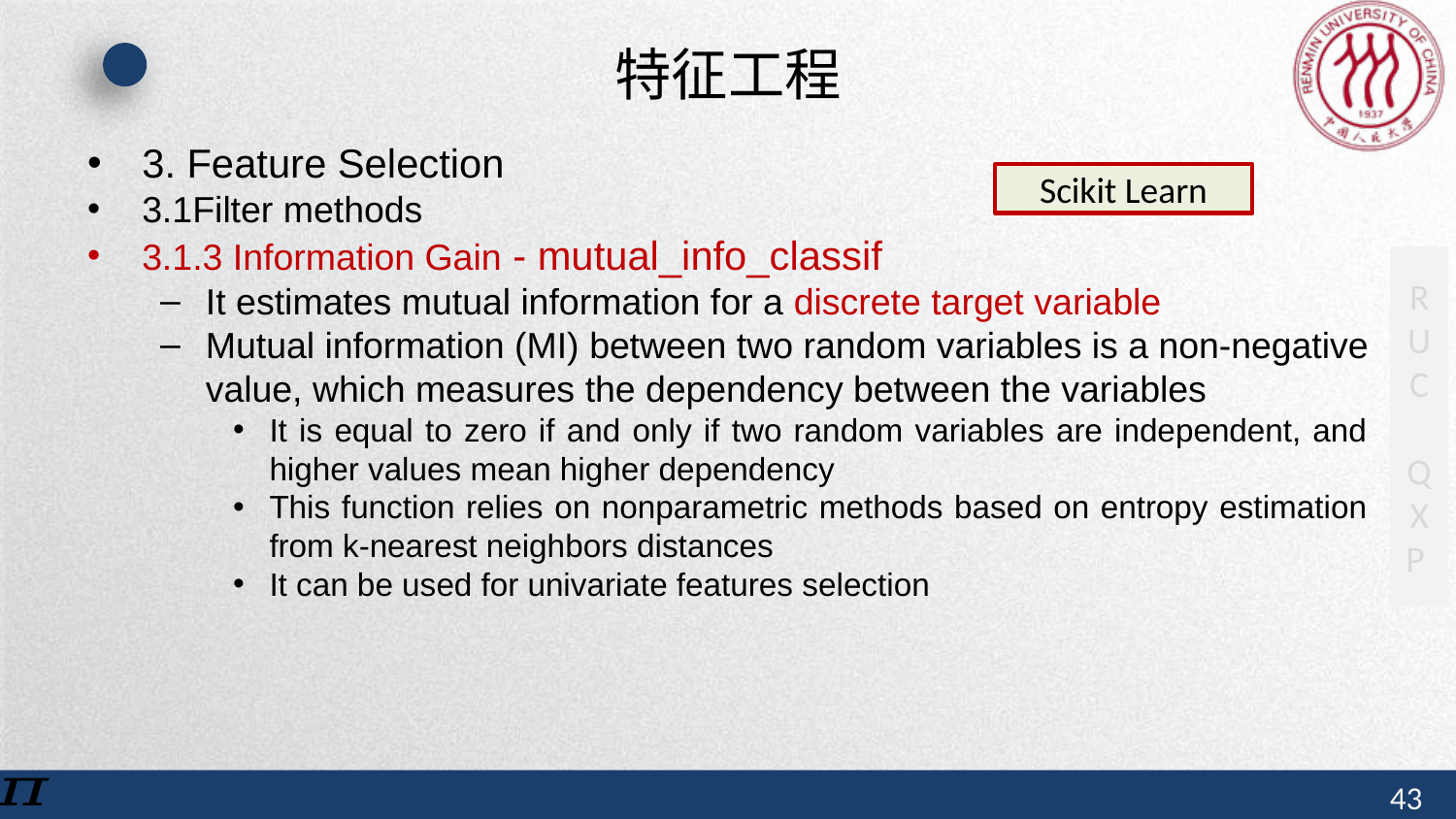

# 特征工程
3. Feature Selection
3.1Filter methods
3.1.3 Information Gain - mutual_info_classif
It estimates mutual information for a discrete target variable
Mutual information (MI) between two random variables is a non-negative value, which measures the dependency between the variables
It is equal to zero if and only if two random variables are independent, and higher values mean higher dependency
This function relies on nonparametric methods based on entropy estimation from k-nearest neighbors distances
It can be used for univariate features selection

Scikit Learn